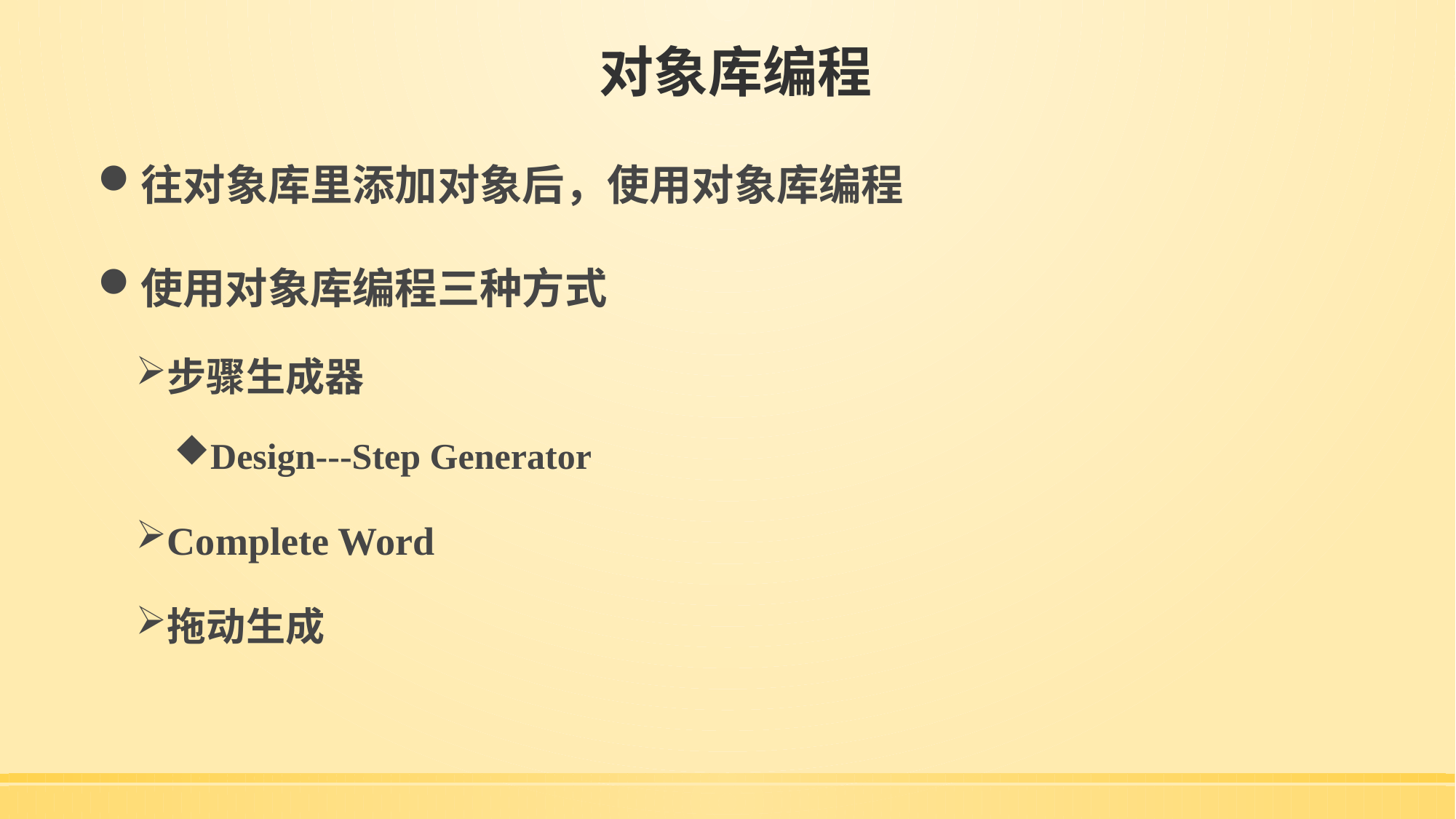

# 对象库编程
往对象库里添加对象后，使用对象库编程
使用对象库编程三种方式
步骤生成器
Design---Step Generator
Complete Word
拖动生成